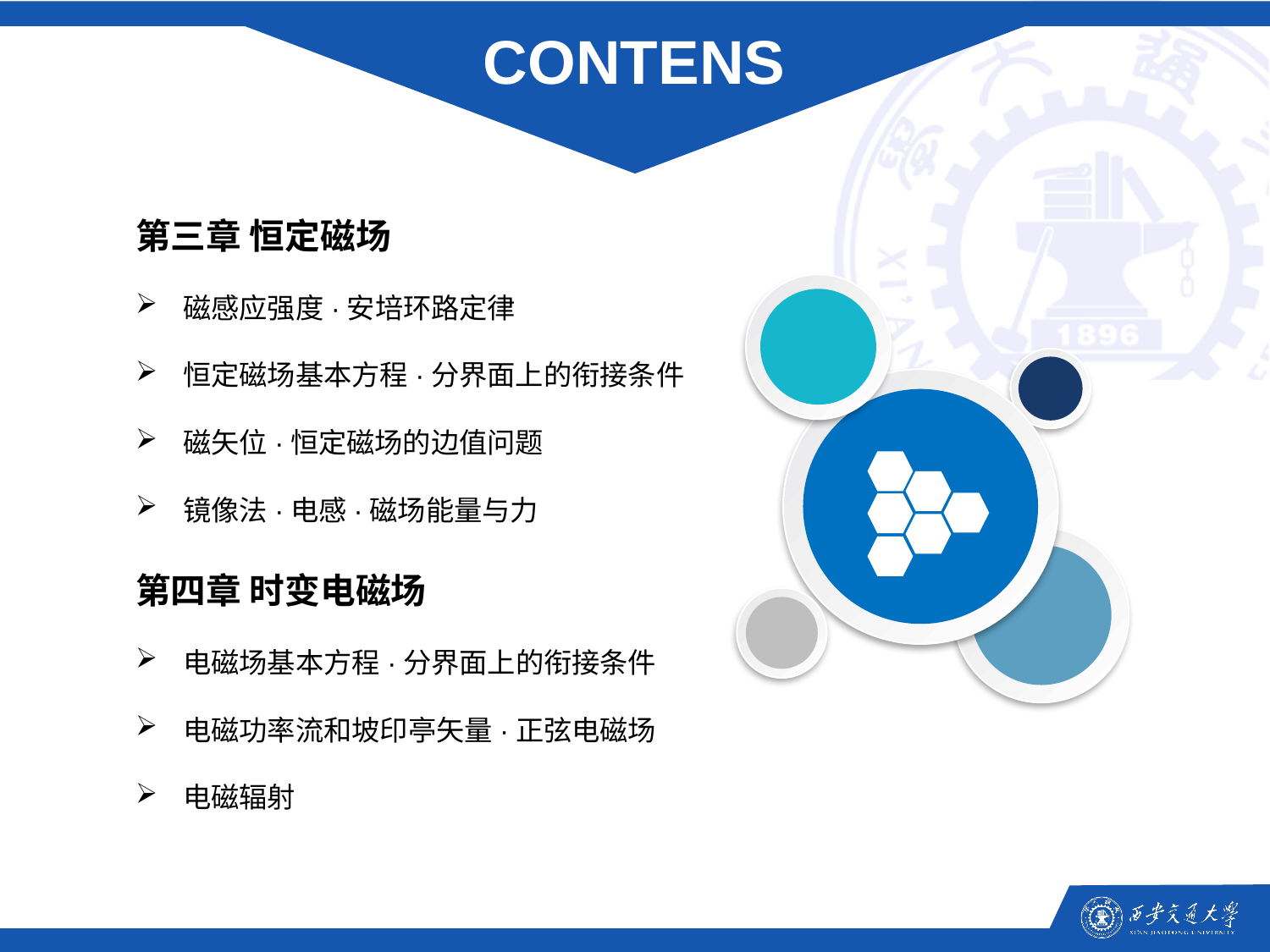

CONTENS
第三章 恒定磁场
磁感应强度·安培环路定律
恒定磁场基本方程·分界面上的衔接条件
磁矢位·恒定磁场的边值问题
镜像法·电感·磁场能量与力
第四章 时变电磁场
电磁场基本方程·分界面上的衔接条件
电磁功率流和坡印亭矢量·正弦电磁场
电磁辐射